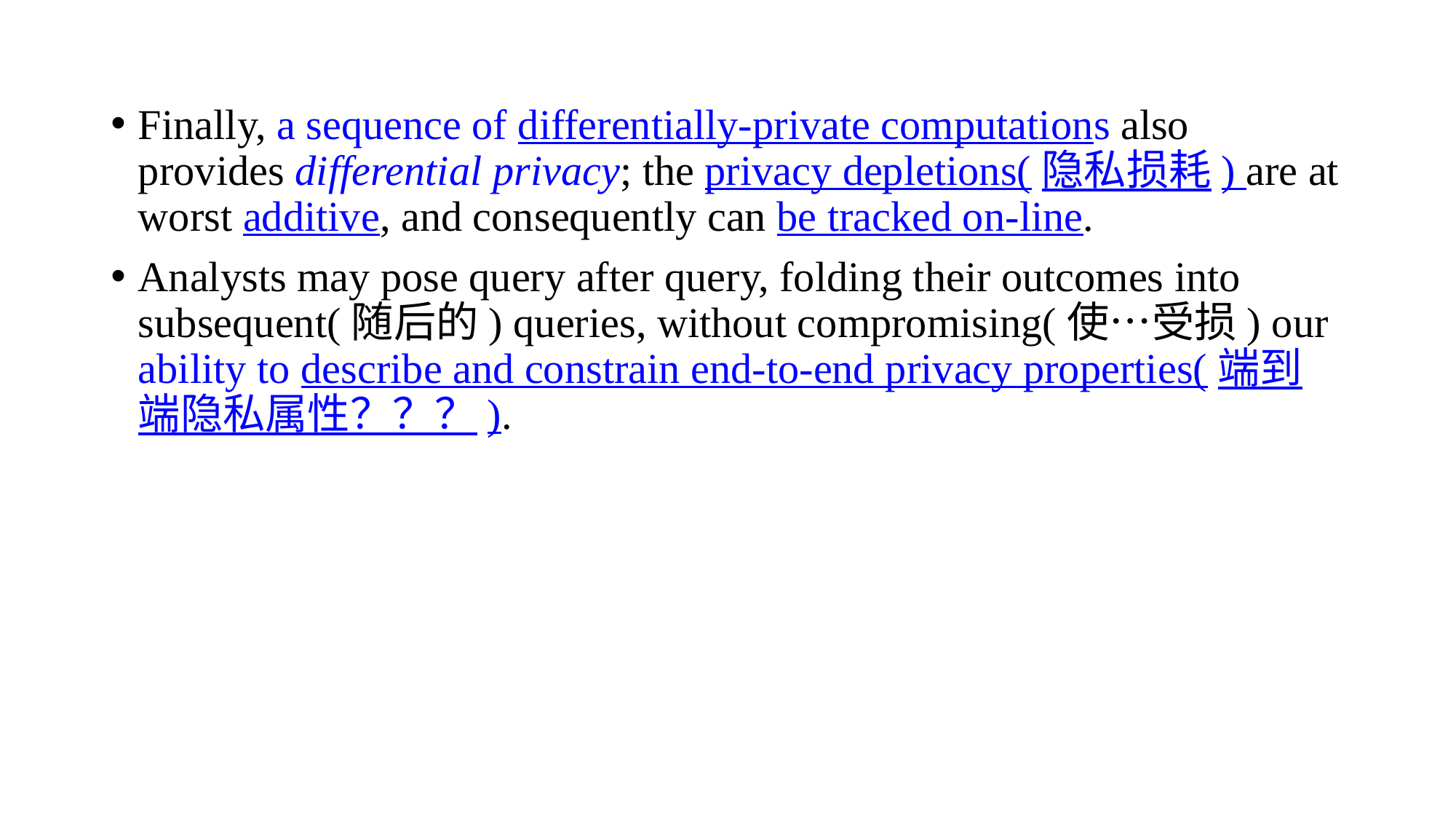

Finally, a sequence of differentially-private computations also provides differential privacy; the privacy depletions(隐私损耗) are at worst additive, and consequently can be tracked on-line.
Analysts may pose query after query, folding their outcomes into subsequent(随后的) queries, without compromising(使…受损) our ability to describe and constrain end-to-end privacy properties(端到端隐私属性？？？).